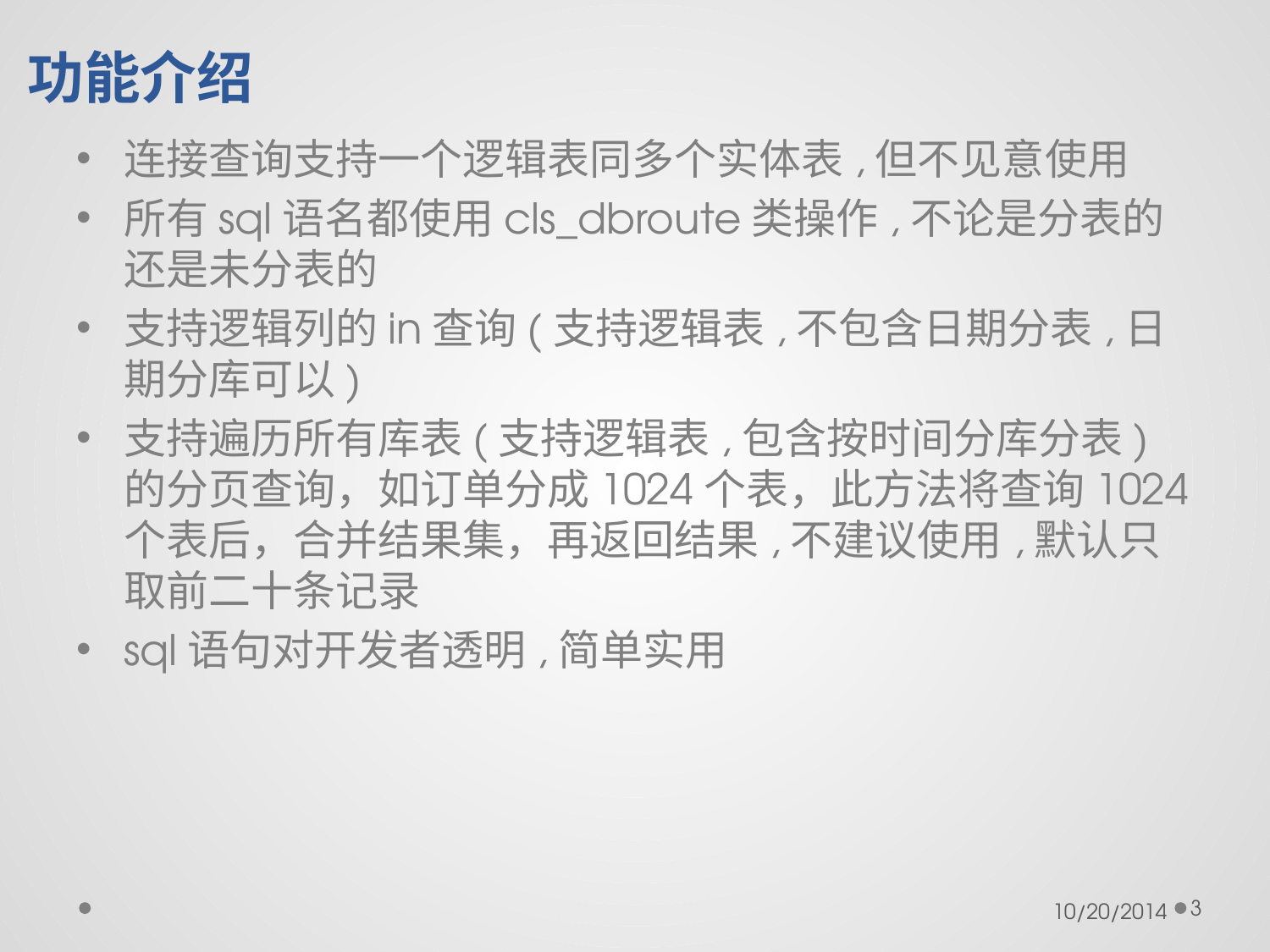

功能介绍
连接查询支持一个逻辑表同多个实体表,但不见意使用
所有sql语名都使用cls_dbroute类操作,不论是分表的还是未分表的
支持逻辑列的in查询(支持逻辑表,不包含日期分表,日期分库可以)
支持遍历所有库表(支持逻辑表,包含按时间分库分表)的分页查询，如订单分成1024个表，此方法将查询1024个表后，合并结果集，再返回结果,不建议使用,默认只取前二十条记录
sql语句对开发者透明,简单实用
3
10/20/2014